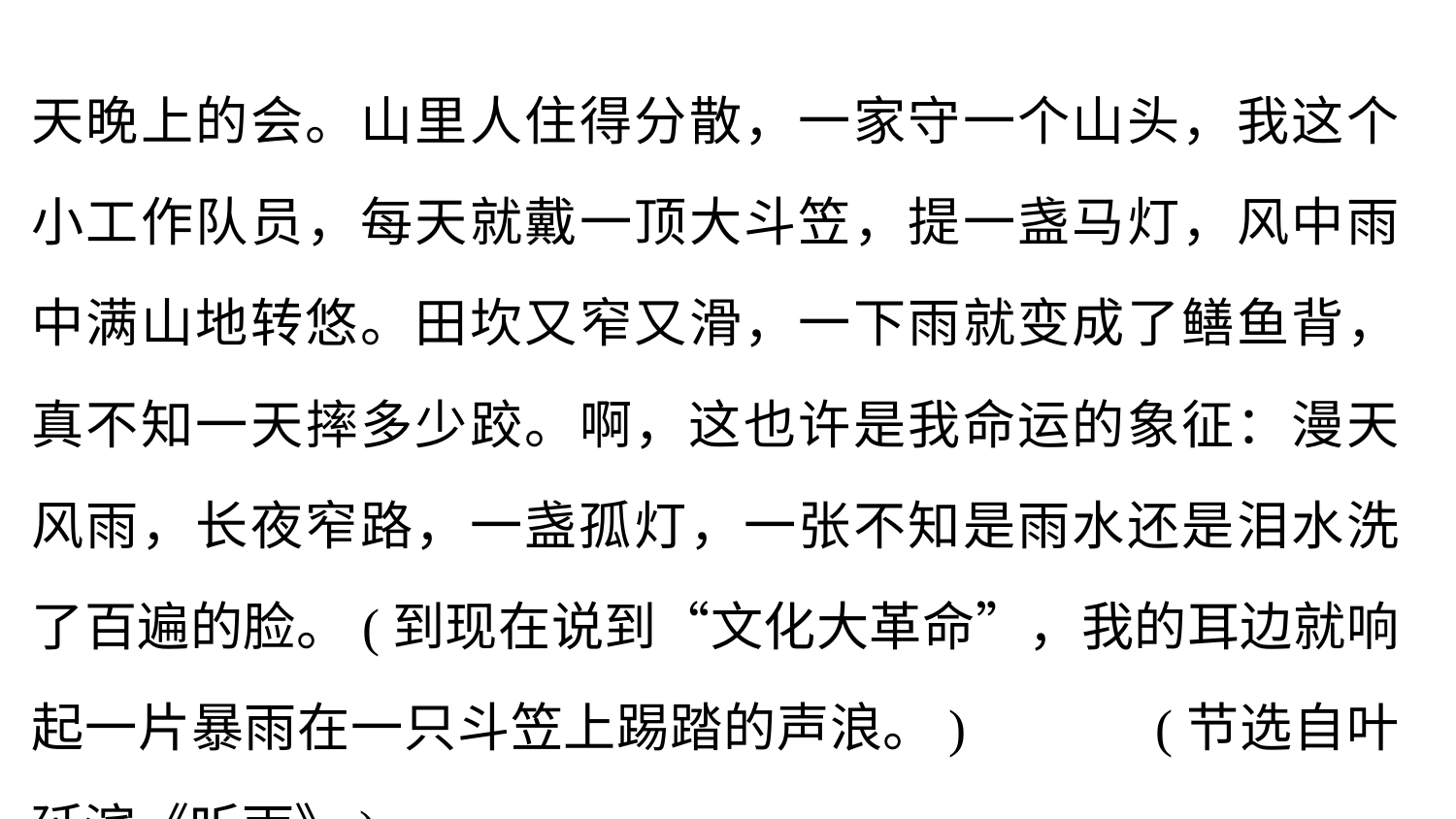

天晚上的会。山里人住得分散，一家守一个山头，我这个小工作队员，每天就戴一顶大斗笠，提一盏马灯，风中雨中满山地转悠。田坎又窄又滑，一下雨就变成了鳝鱼背，真不知一天摔多少跤。啊，这也许是我命运的象征：漫天风雨，长夜窄路，一盏孤灯，一张不知是雨水还是泪水洗了百遍的脸。(到现在说到“文化大革命”，我的耳边就响起一片暴雨在一只斗笠上踢踏的声浪。)	       (节选自叶延滨《听雨》)